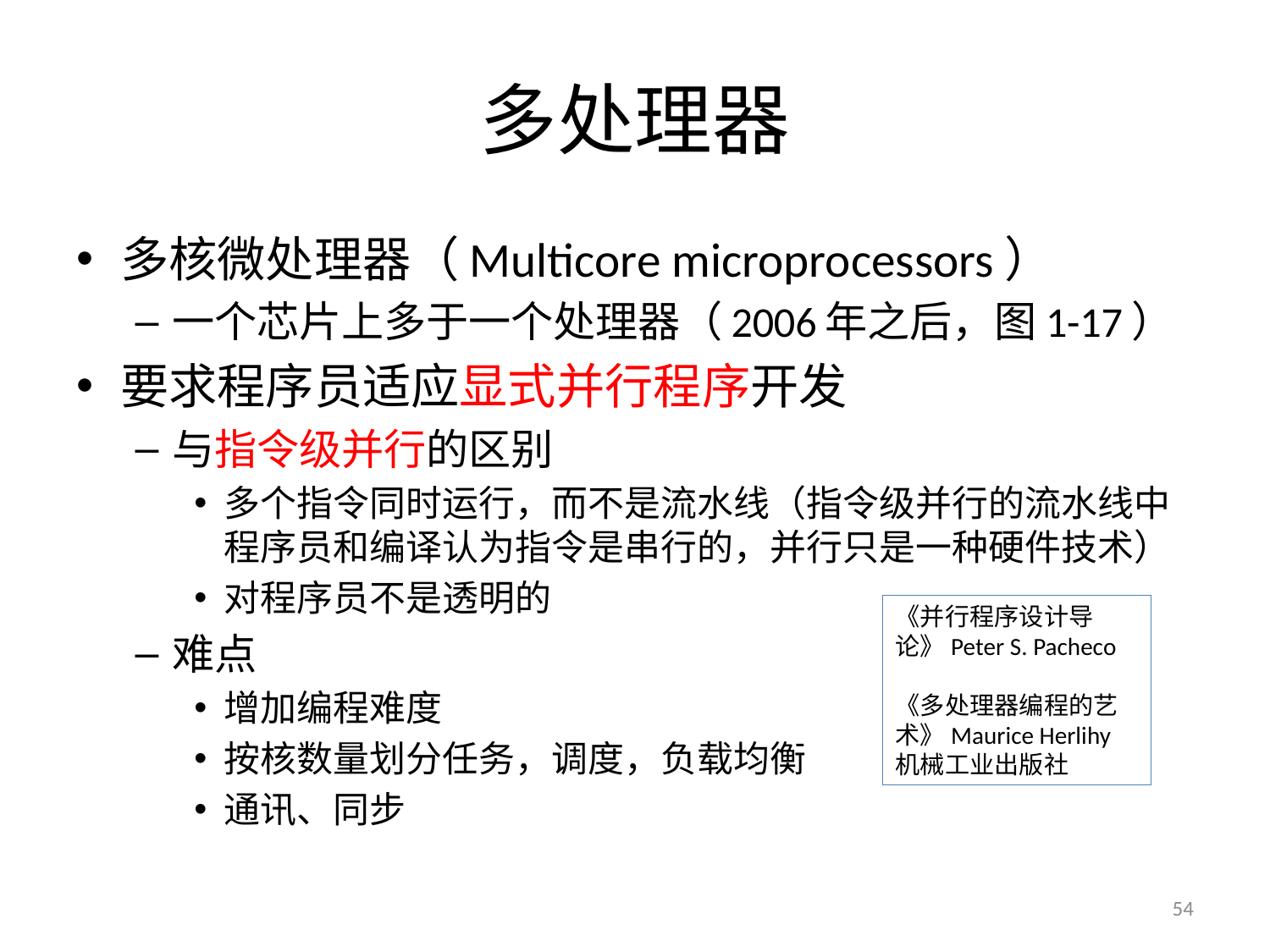

# 多处理器
多核微处理器（Multicore microprocessors）
一个芯片上多于一个处理器（2006年之后，图1-17）
要求程序员适应显式并行程序开发
与指令级并行的区别
多个指令同时运行，而不是流水线（指令级并行的流水线中程序员和编译认为指令是串行的，并行只是一种硬件技术）
对程序员不是透明的
难点
增加编程难度
按核数量划分任务，调度，负载均衡
通讯、同步

《并行程序设计导论》Peter S. Pacheco

《多处理器编程的艺术》Maurice Herlihy   机械工业出版社
54